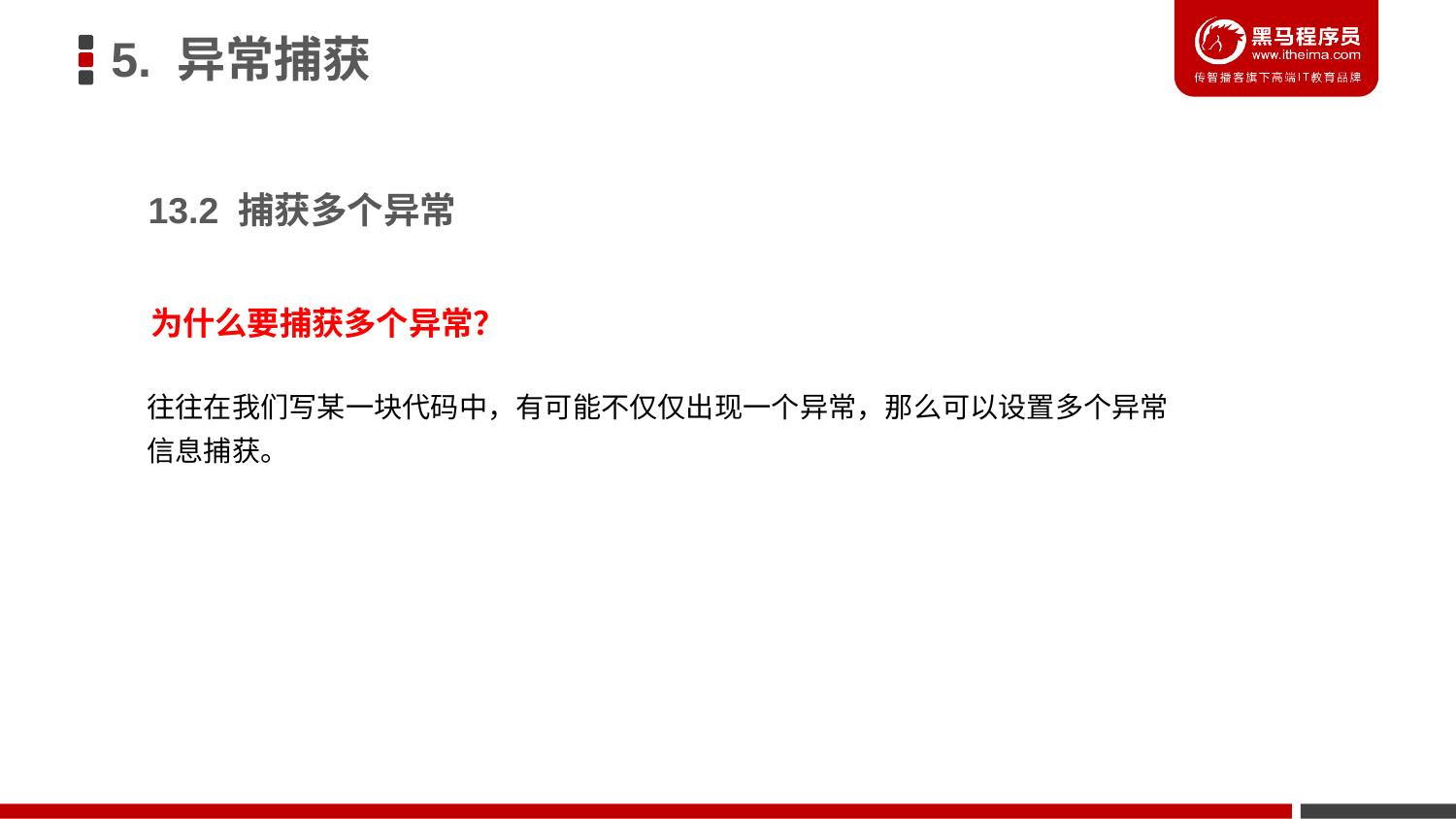

5. 异常捕获
13.2 捕获多个异常
为什么要捕获多个异常？
往往在我们写某一块代码中，有可能不仅仅出现一个异常，那么可以设置多个异常信息捕获。